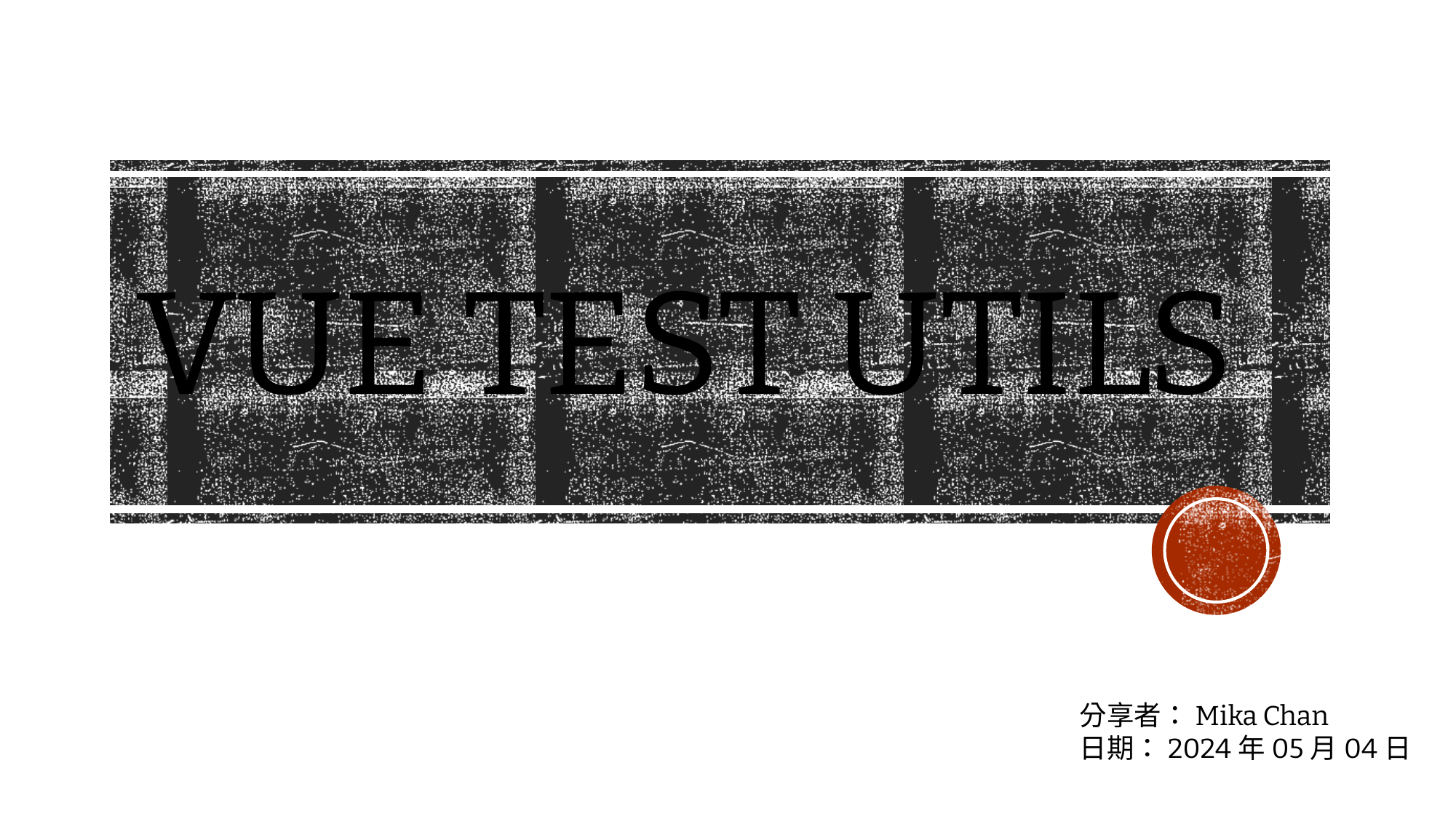

# Vue test utils
分享者：Mika Chan
日期：2024年05月04日